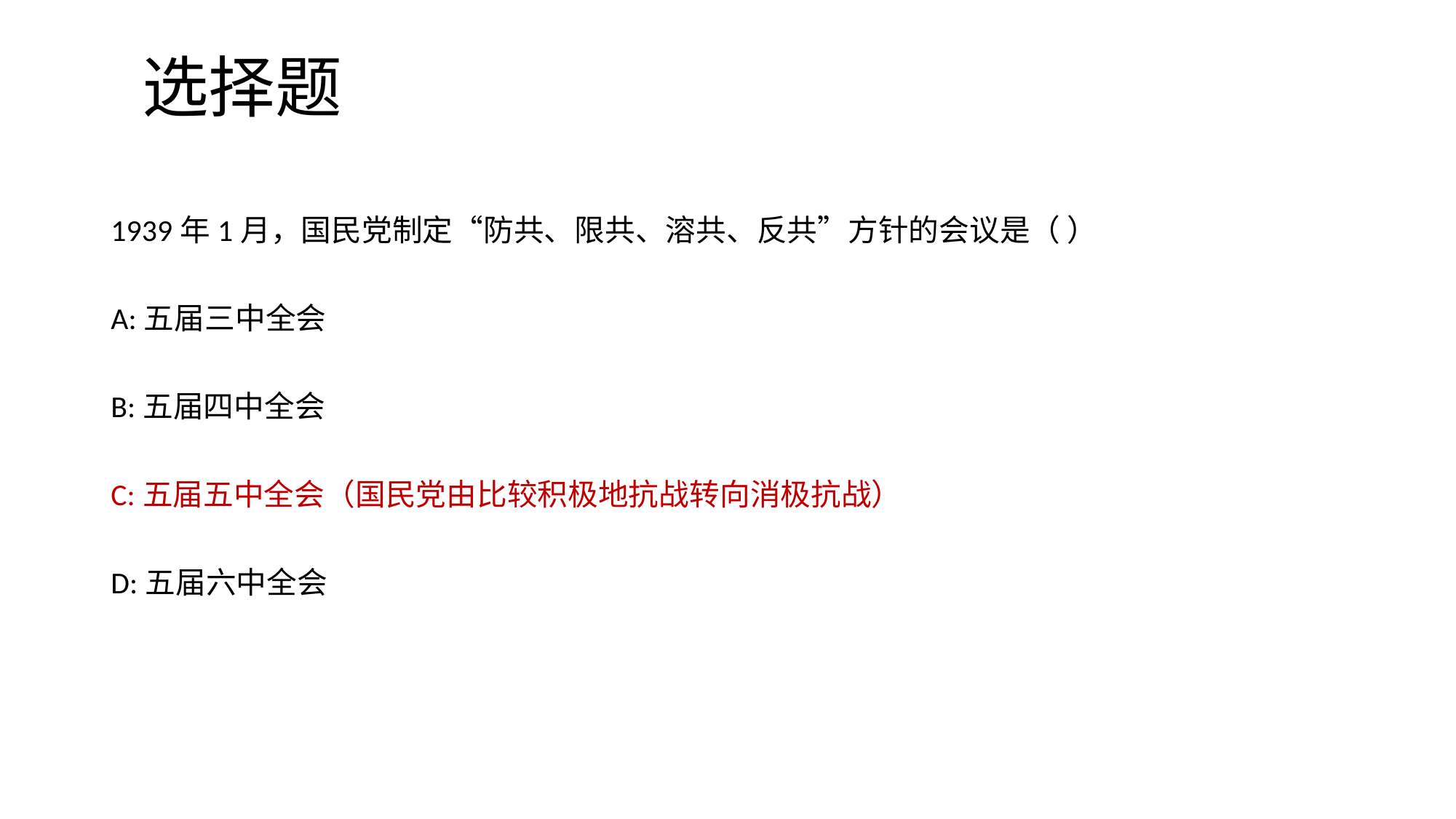

# 选择题
1939年1月，国民党制定“防共、限共、溶共、反共”方针的会议是（ ）
A:五届三中全会
B:五届四中全会
C:五届五中全会（国民党由比较积极地抗战转向消极抗战）
D:五届六中全会